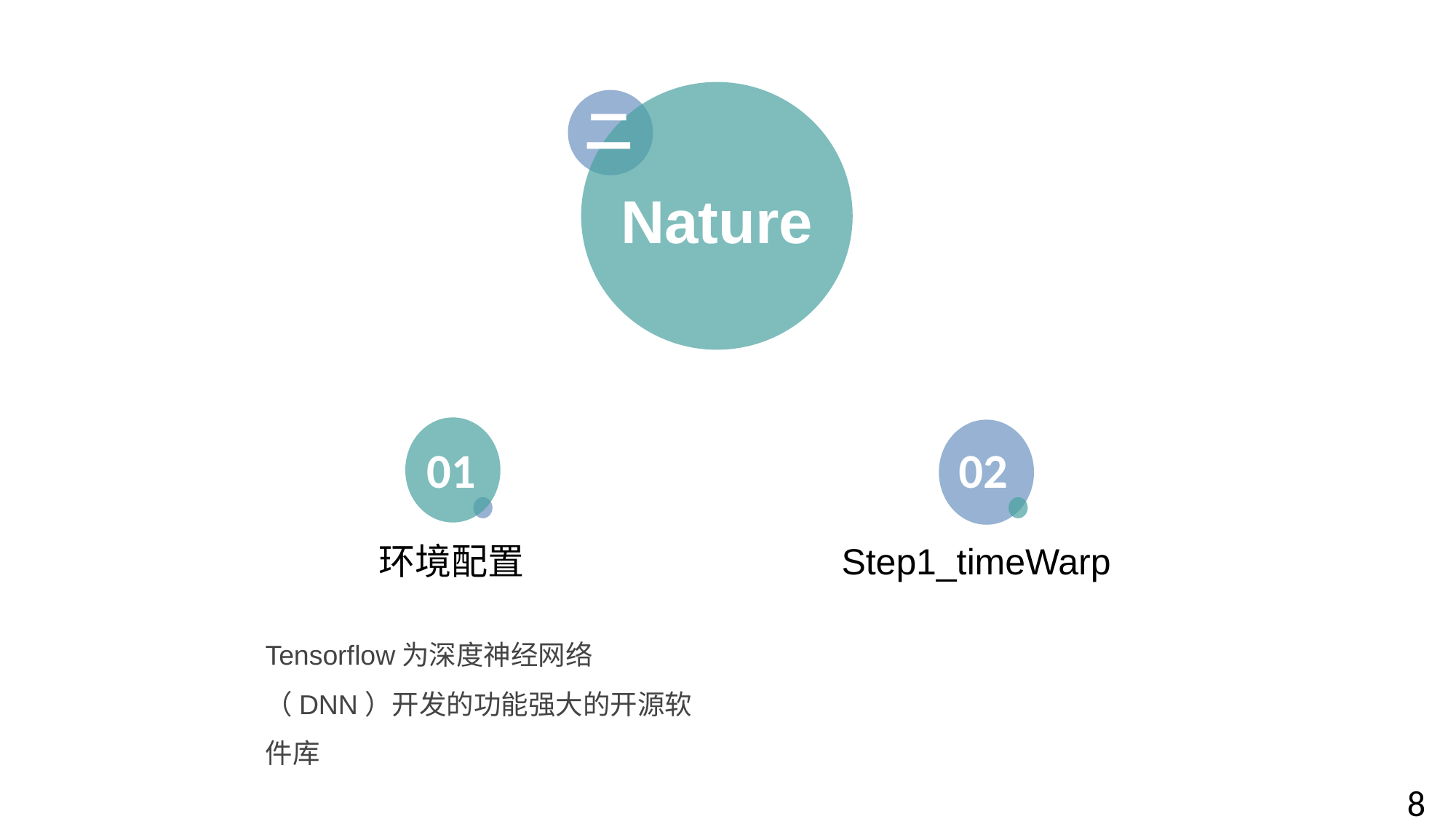

二
Nature

01
02

环境配置
Step1_timeWarp
Tensorflow为深度神经网络（DNN）开发的功能强大的开源软件库